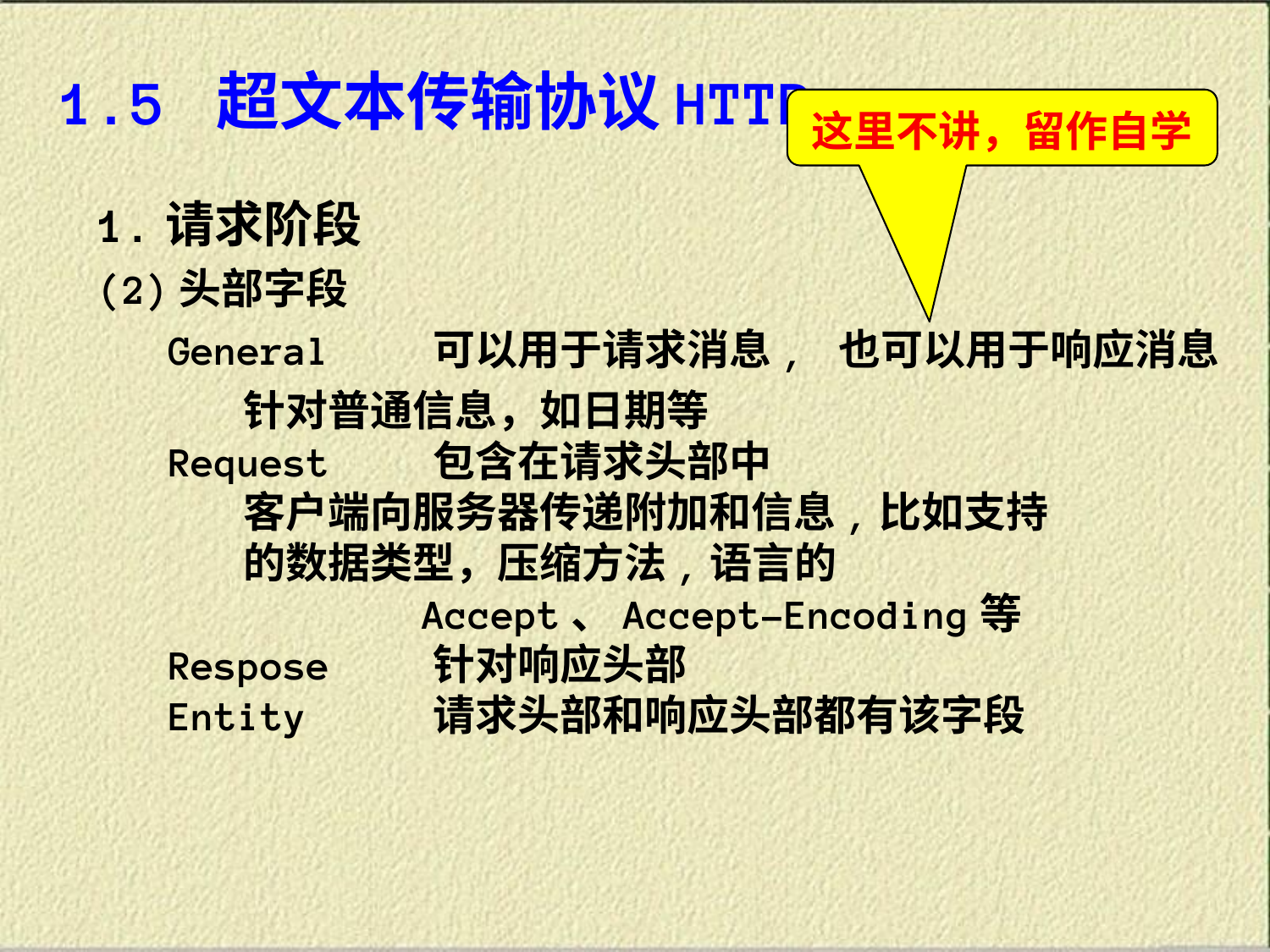

1.5 超文本传输协议HTTP
这里不讲，留作自学
1.请求阶段
(2)头部字段
   General	   可以用于请求消息, 也可以用于响应消息
              针对普通信息，如日期等
   Request	   包含在请求头部中
              客户端向服务器传递附加和信息,比如支持
              的数据类型，压缩方法,语言的
              Accept、Accept-Encoding等
   Respose	   针对响应头部
   Entity     请求头部和响应头部都有该字段